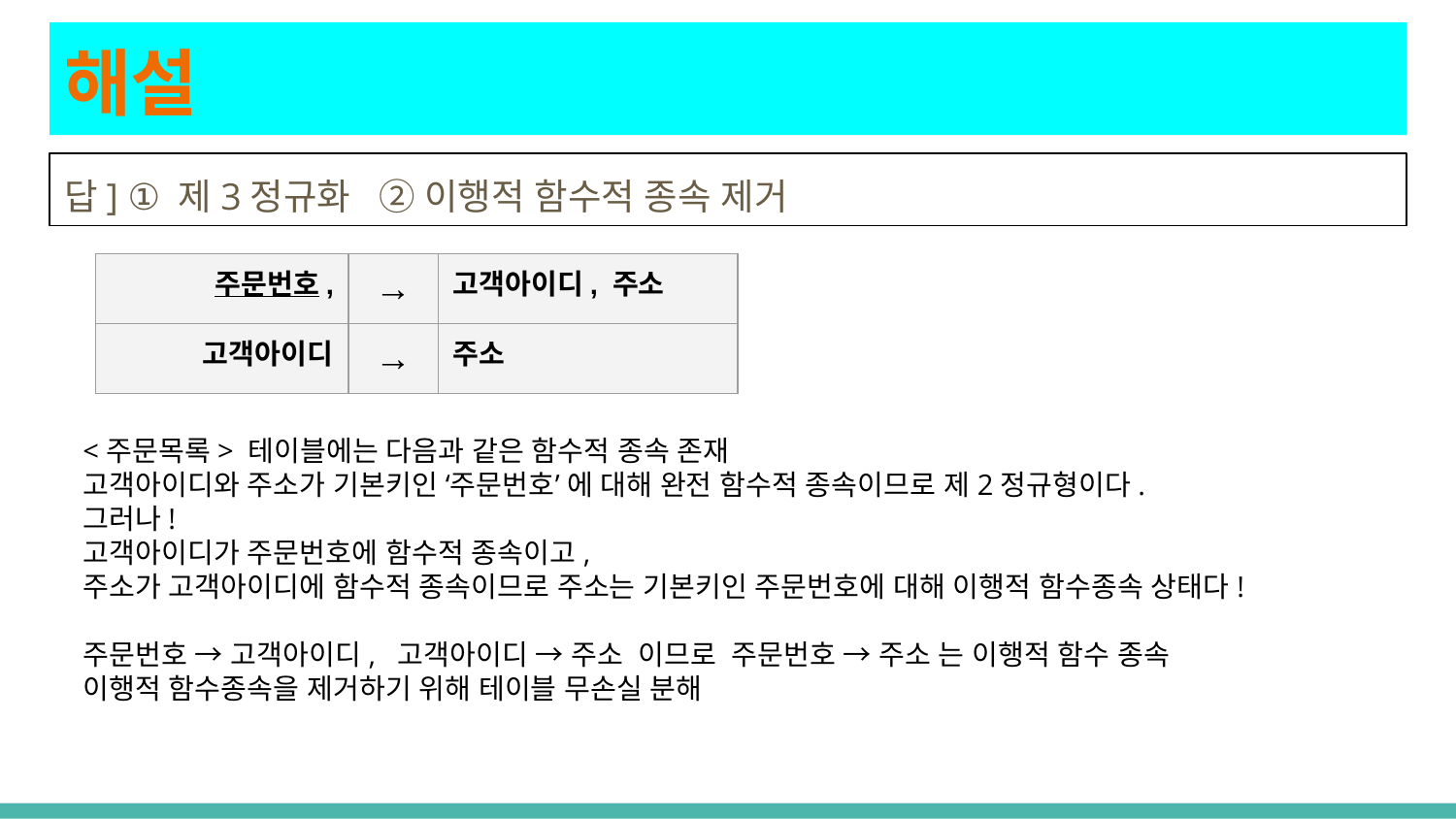

# 해설
답] ① 제3정규화   ② 이행적 함수적 종속 제거
| 주문번호, | → | 고객아이디, 주소 |
| --- | --- | --- |
| 고객아이디 | → | 주소 |
<주문목록> 테이블에는 다음과 같은 함수적 종속 존재
고객아이디와 주소가 기본키인 ‘주문번호’ 에 대해 완전 함수적 종속이므로 제2정규형이다.
그러나!
고객아이디가 주문번호에 함수적 종속이고,
주소가 고객아이디에 함수적 종속이므로 주소는 기본키인 주문번호에 대해 이행적 함수종속 상태다!

주문번호 → 고객아이디,  고객아이디 → 주소  이므로  주문번호 → 주소 는 이행적 함수 종속
이행적 함수종속을 제거하기 위해 테이블 무손실 분해